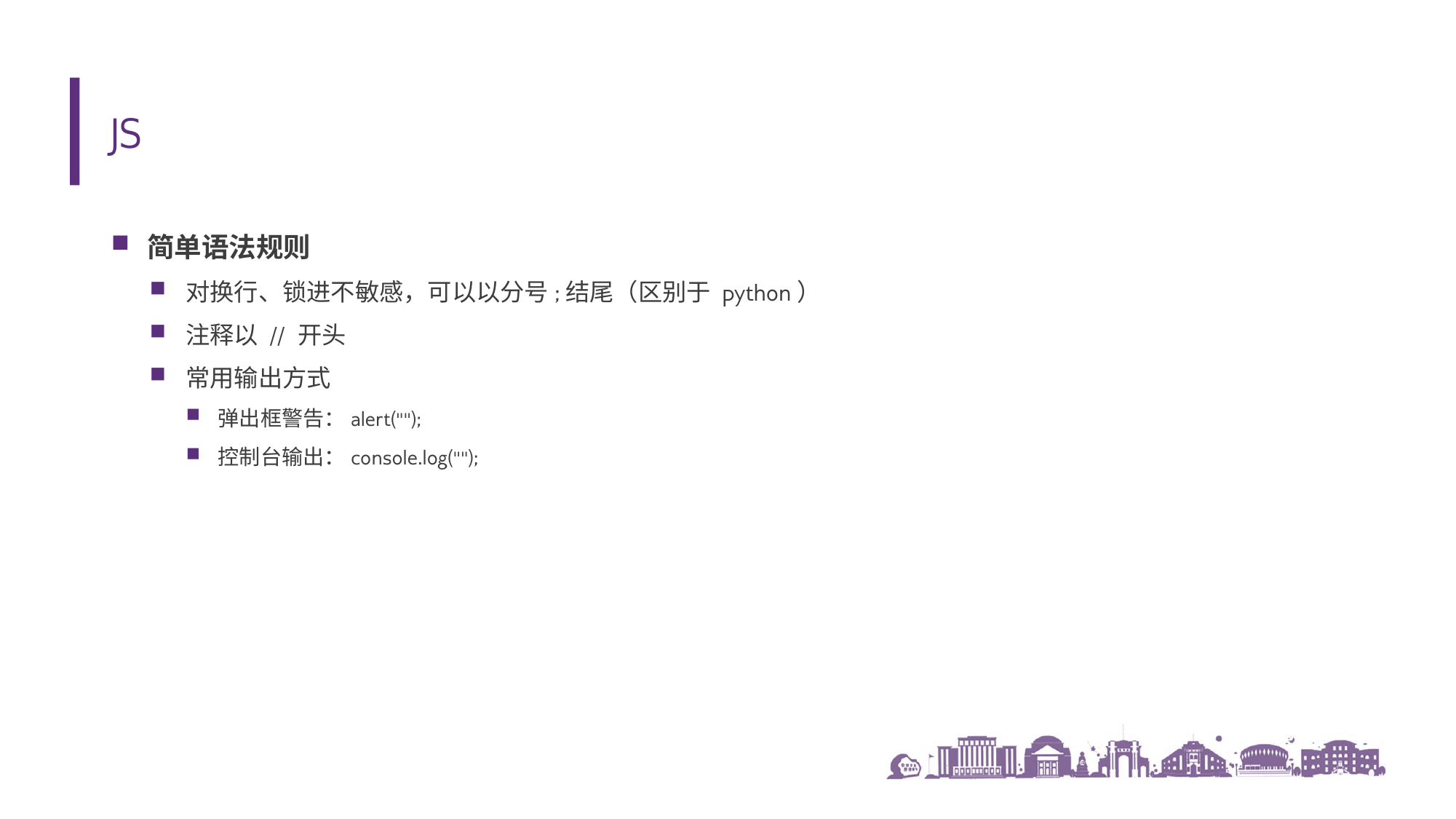

# JS
简单语法规则
对换行、锁进不敏感，可以以分号;结尾（区别于 python）
注释以 // 开头
常用输出方式
弹出框警告：alert("");
控制台输出：console.log("");